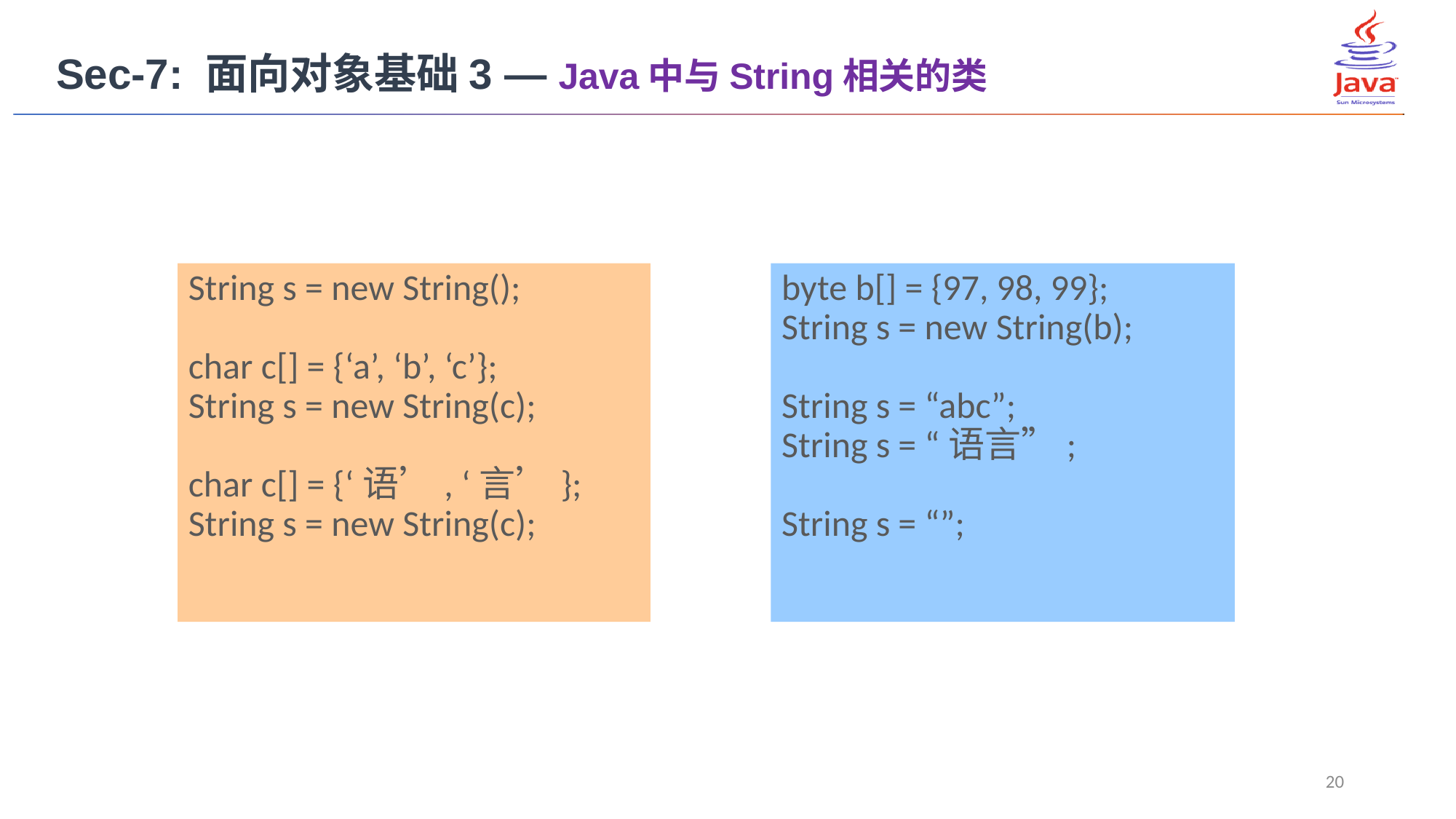

Sec-7: 面向对象基础3 — Java中与String相关的类
String s = new String();

char c[] = {‘a’, ‘b’, ‘c’};
String s = new String(c);

char c[] = {‘语’, ‘言’};
String s = new String(c);
byte b[] = {97, 98, 99};
String s = new String(b);

String s = “abc”;
String s = “语言”;

String s = “”;
20